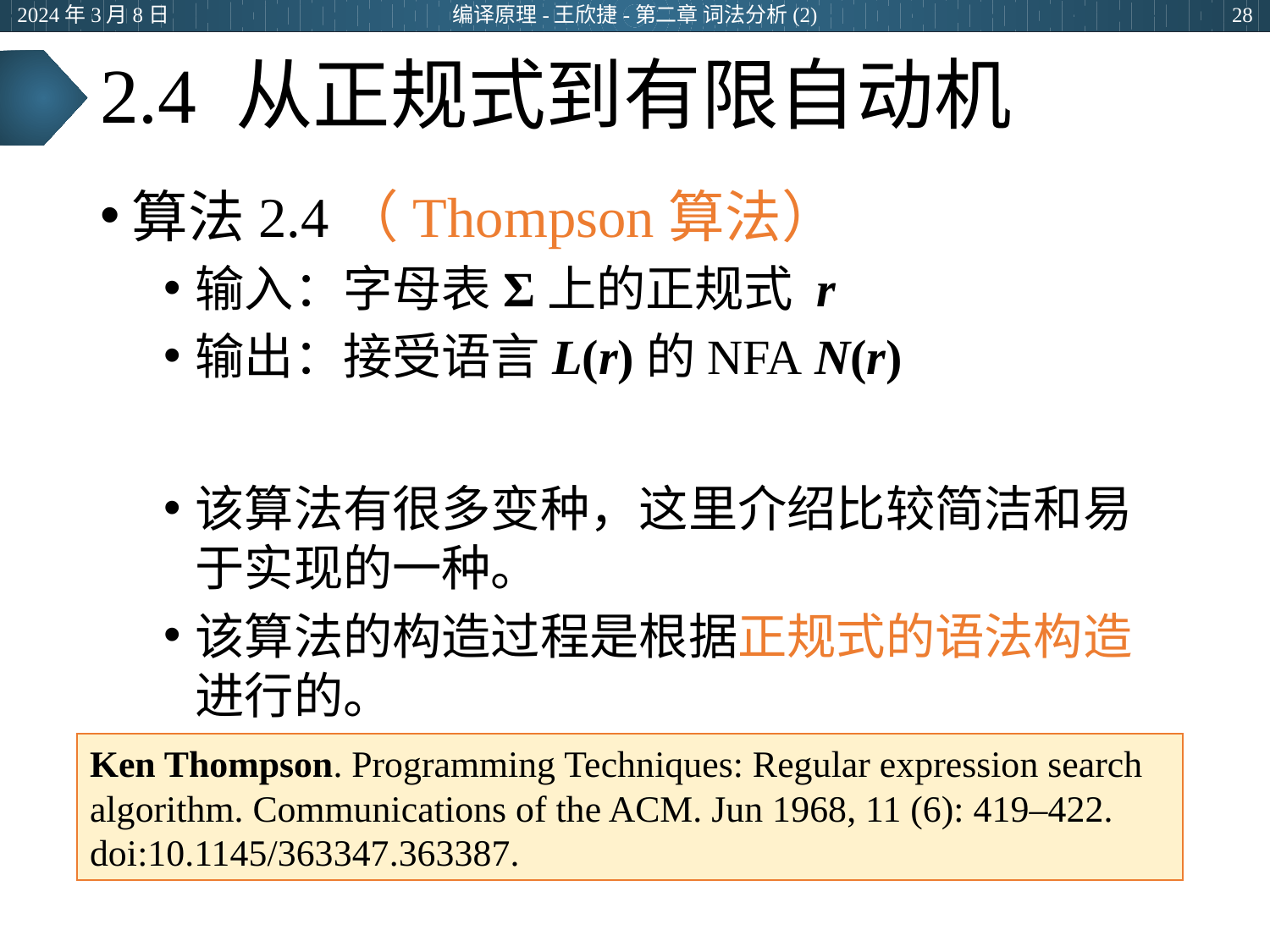

2024年3月8日
编译原理-王欣捷-第二章 词法分析(2)
28
# 2.4 从正规式到有限自动机
算法2.4（Thompson算法）
输入：字母表Σ上的正规式 r
输出：接受语言L(r)的NFA N(r)

该算法有很多变种，这里介绍比较简洁和易于实现的一种。
该算法的构造过程是根据正规式的语法构造进行的。
Ken Thompson. Programming Techniques: Regular expression search algorithm. Communications of the ACM. Jun 1968, 11 (6): 419–422. doi:10.1145/363347.363387.